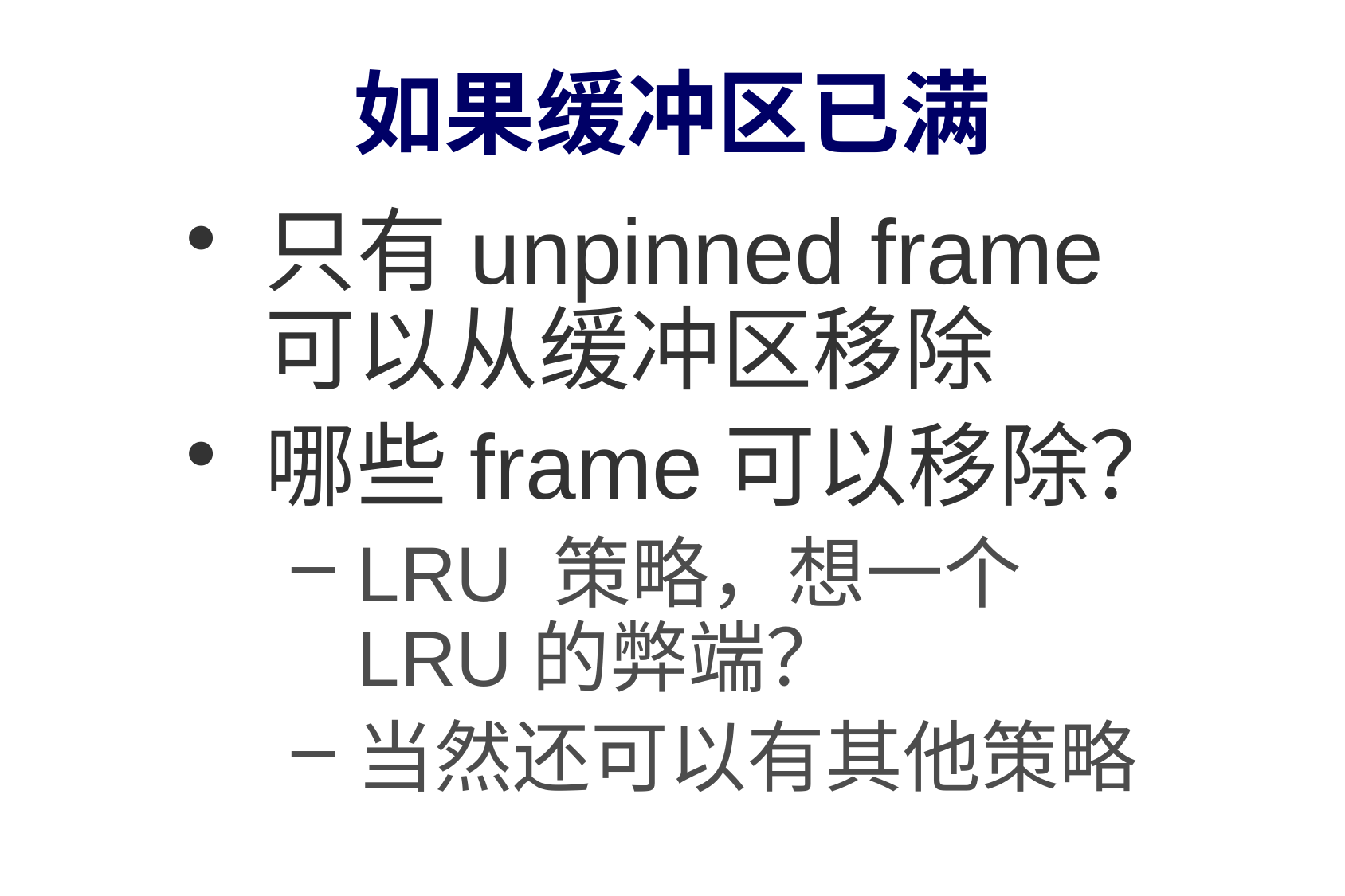

# 如果缓冲区已满
只有unpinned frame可以从缓冲区移除
哪些frame可以移除？
LRU 策略，想一个LRU的弊端？
当然还可以有其他策略